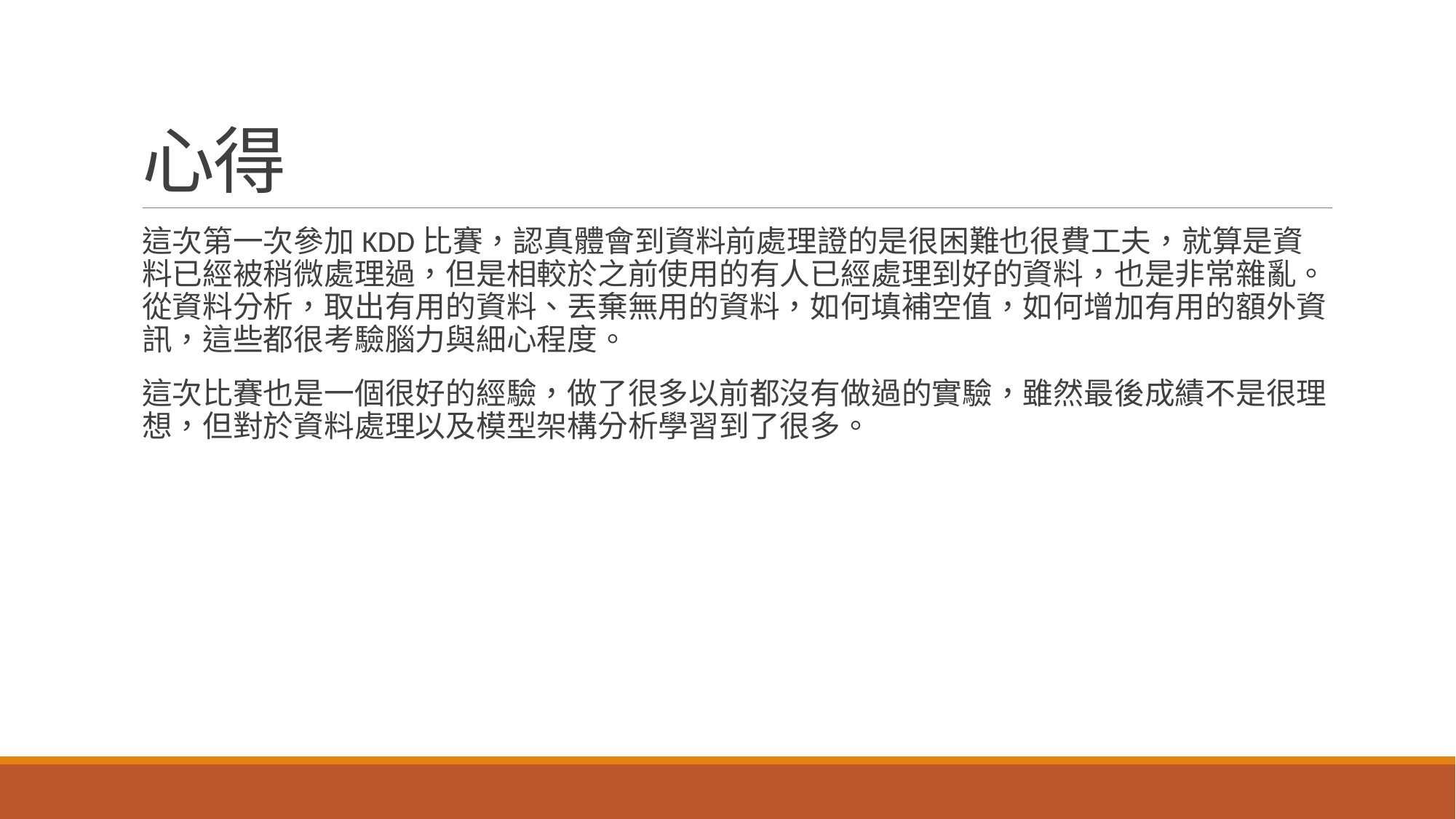

# 心得
這次第一次參加KDD比賽，認真體會到資料前處理證的是很困難也很費工夫，就算是資料已經被稍微處理過，但是相較於之前使用的有人已經處理到好的資料，也是非常雜亂。從資料分析，取出有用的資料、丟棄無用的資料，如何填補空值，如何增加有用的額外資訊，這些都很考驗腦力與細心程度。
這次比賽也是一個很好的經驗，做了很多以前都沒有做過的實驗，雖然最後成績不是很理想，但對於資料處理以及模型架構分析學習到了很多。